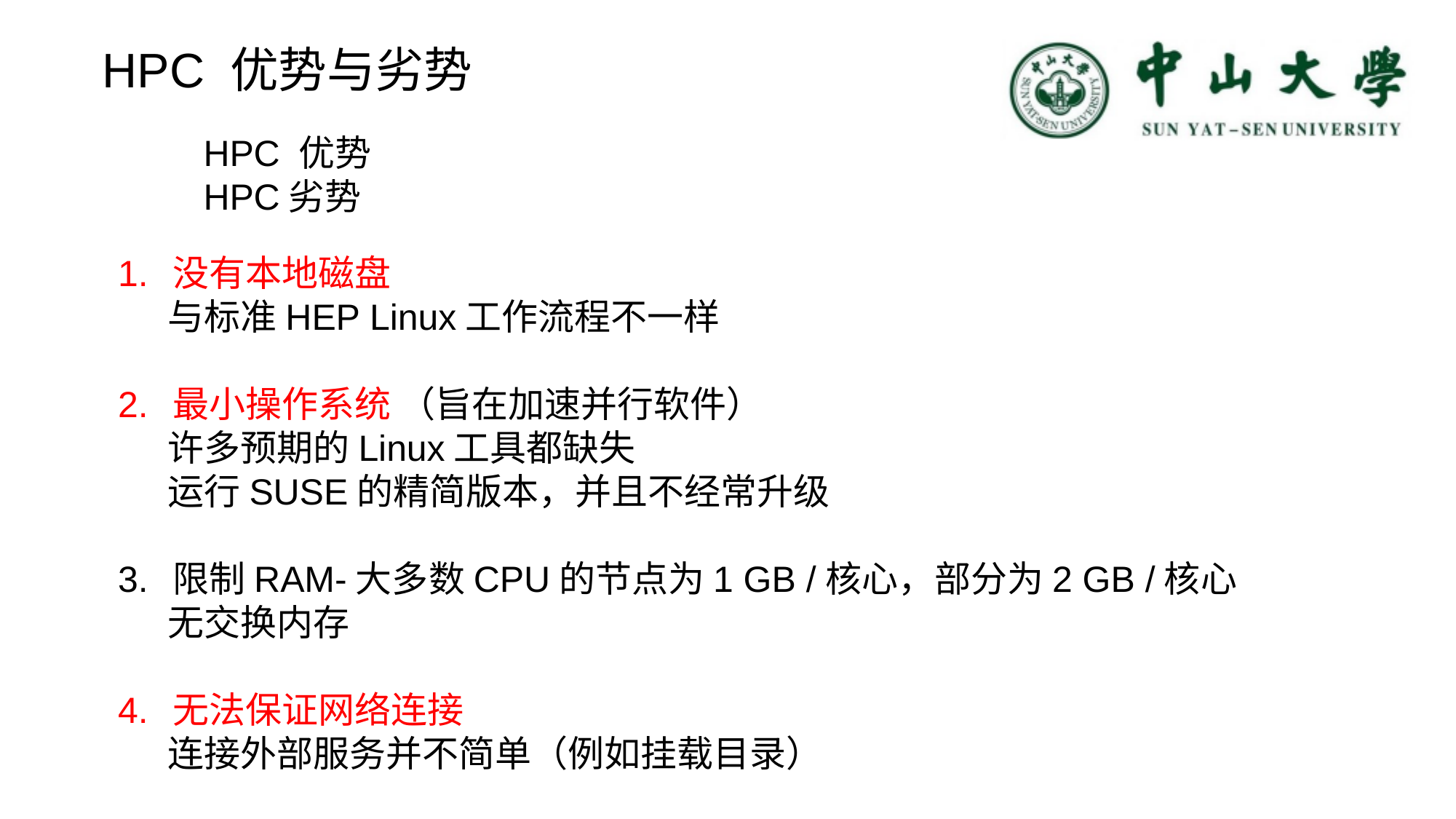

HPC 优势与劣势
HPC 优势
HPC劣势
没有本地磁盘
     与标准HEP Linux工作流程不一样

最小操作系统 （旨在加速并行软件）
     许多预期的Linux工具都缺失
     运行SUSE的精简版本，并且不经常升级

限制RAM-大多数CPU的节点为1 GB /核心，部分为2 GB /核心
     无交换内存

无法保证网络连接
     连接外部服务并不简单（例如挂载目录）